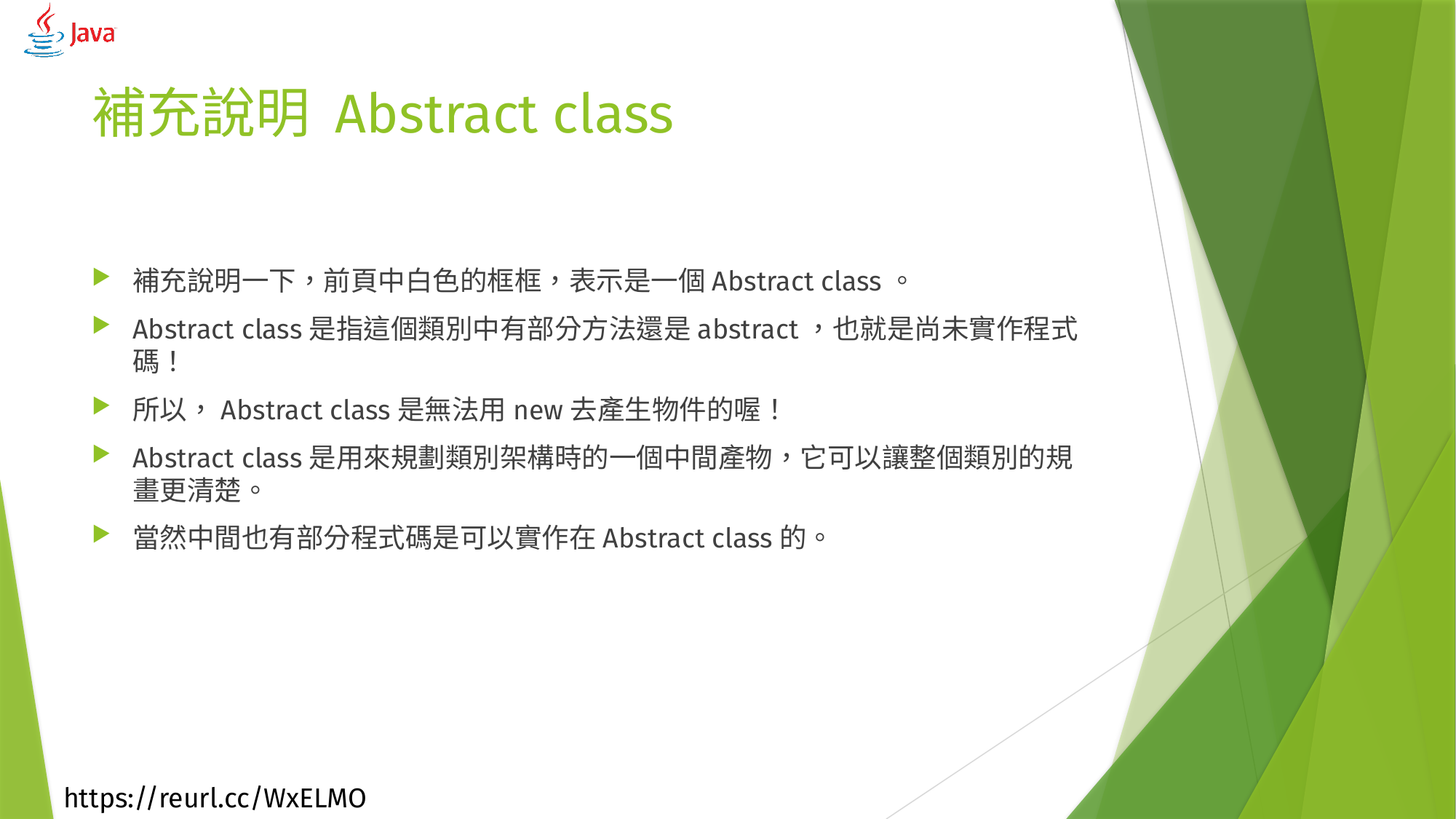

# 補充說明 Abstract class
補充說明一下，前頁中白色的框框，表示是一個Abstract class。
Abstract class是指這個類別中有部分方法還是abstract，也就是尚未實作程式碼！
所以，Abstract class是無法用new去產生物件的喔！
Abstract class是用來規劃類別架構時的一個中間產物，它可以讓整個類別的規畫更清楚。
當然中間也有部分程式碼是可以實作在Abstract class的。